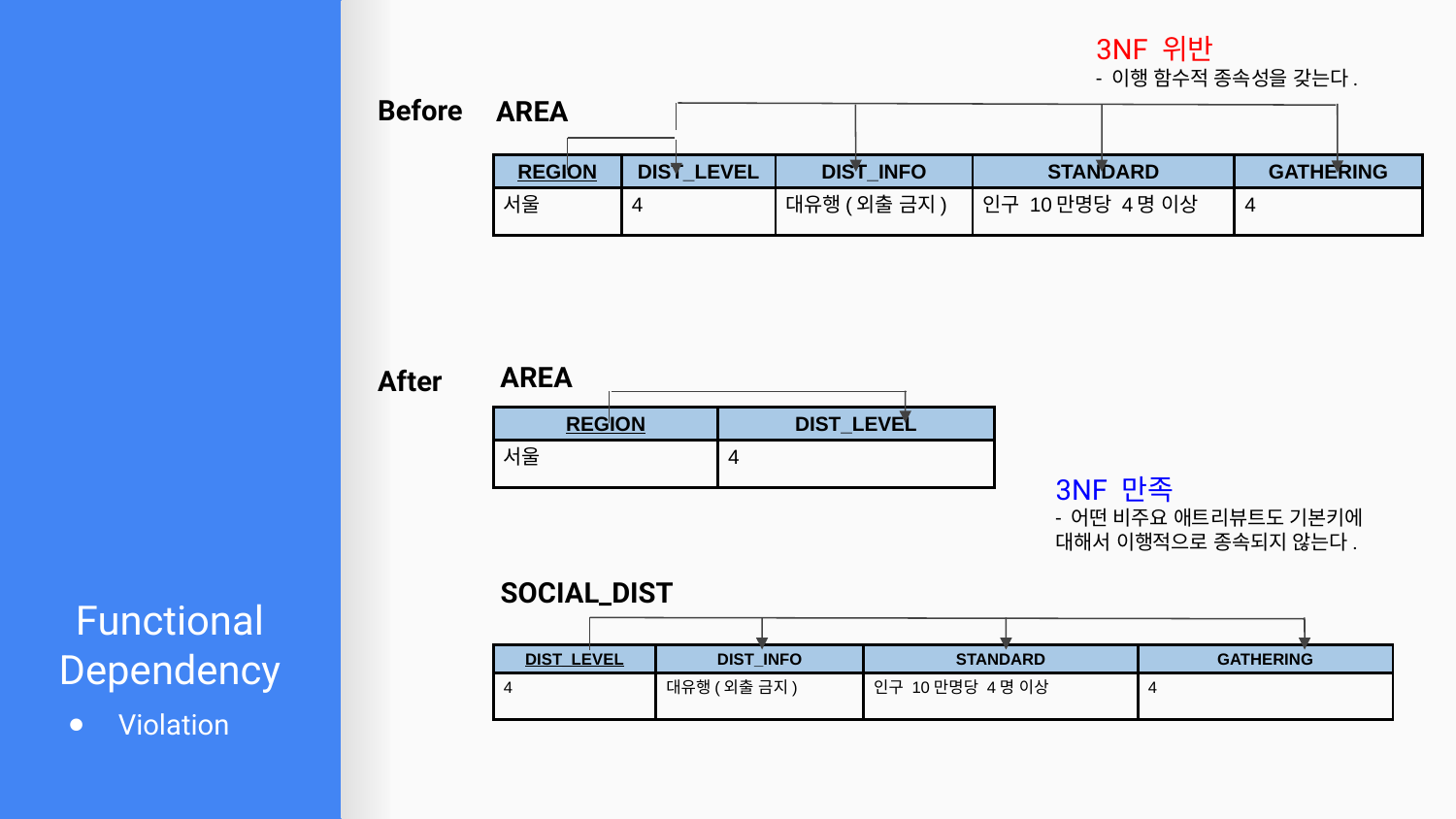

3NF 위반
- 이행 함수적 종속성을 갖는다.

Before
AREA
| REGION | DIST\_LEVEL | DIST\_INFO | STANDARD | GATHERING |
| --- | --- | --- | --- | --- |
| 서울 | 4 | 대유행(외출 금지) | 인구 10만명당 4명 이상 | 4 |
AREA
After
| REGION | DIST\_LEVEL |
| --- | --- |
| 서울 | 4 |
3NF 만족
- 어떤 비주요 애트리뷰트도 기본키에
대해서 이행적으로 종속되지 않는다.
# Functional Dependency
SOCIAL_DIST
| DIST\_LEVEL | DIST\_INFO | STANDARD | GATHERING |
| --- | --- | --- | --- |
| 4 | 대유행(외출 금지) | 인구 10만명당 4명 이상 | 4 |
Violation